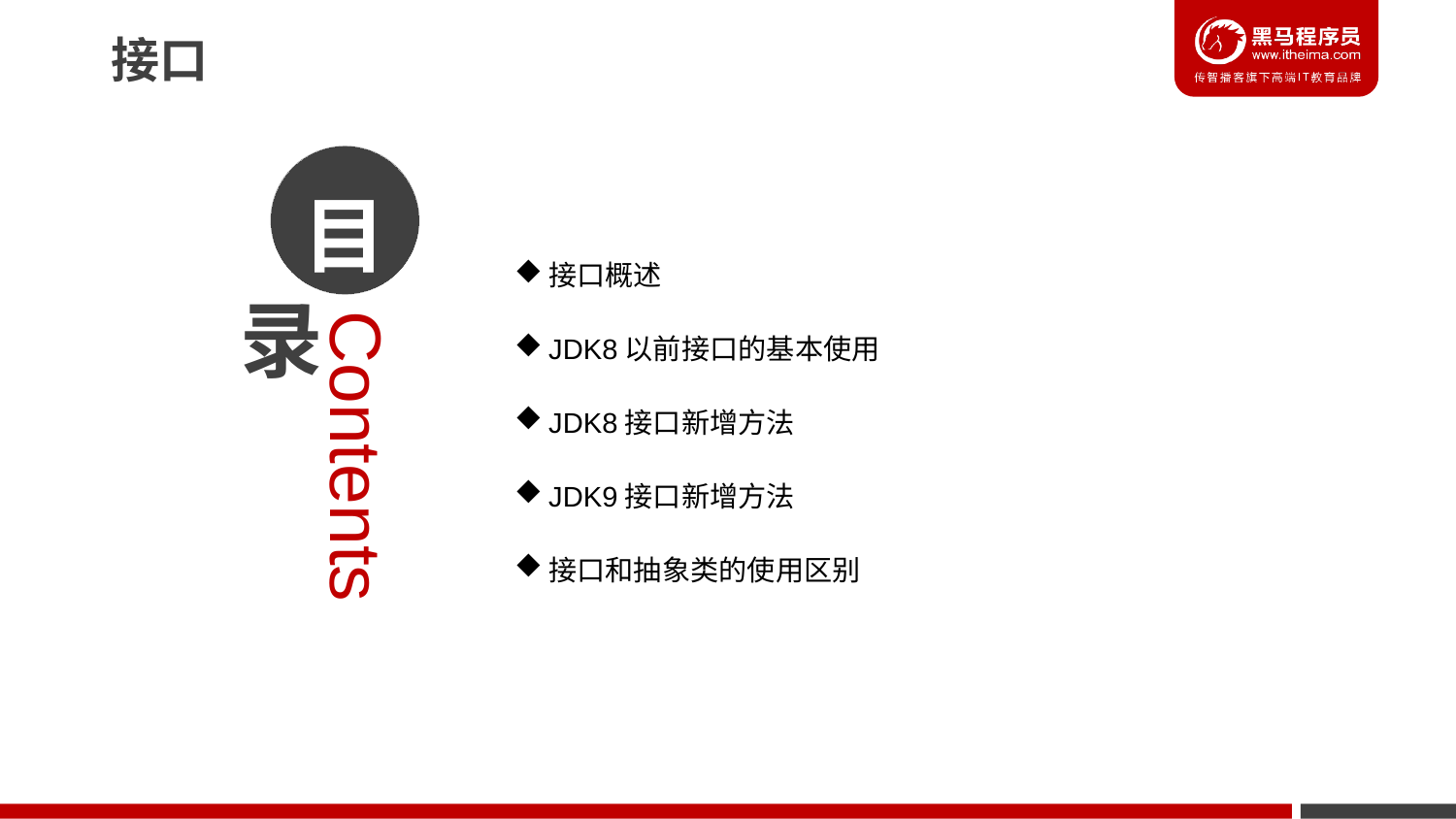

# 接口
接口概述
JDK8以前接口的基本使用
JDK8接口新增方法
JDK9接口新增方法
接口和抽象类的使用区别